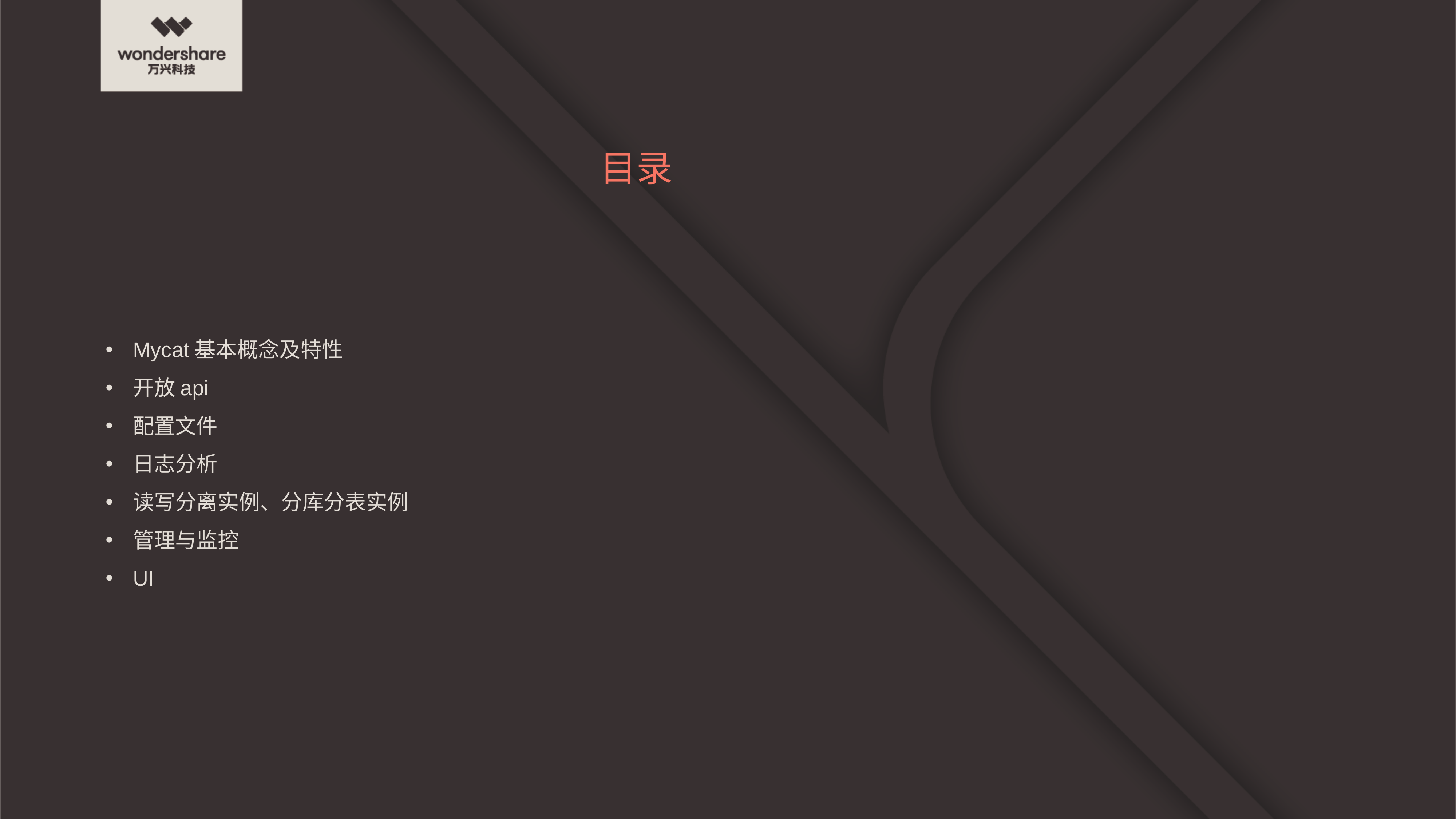

# 目录
Mycat基本概念及特性
开放api
配置文件
日志分析
读写分离实例、分库分表实例
管理与监控
UI